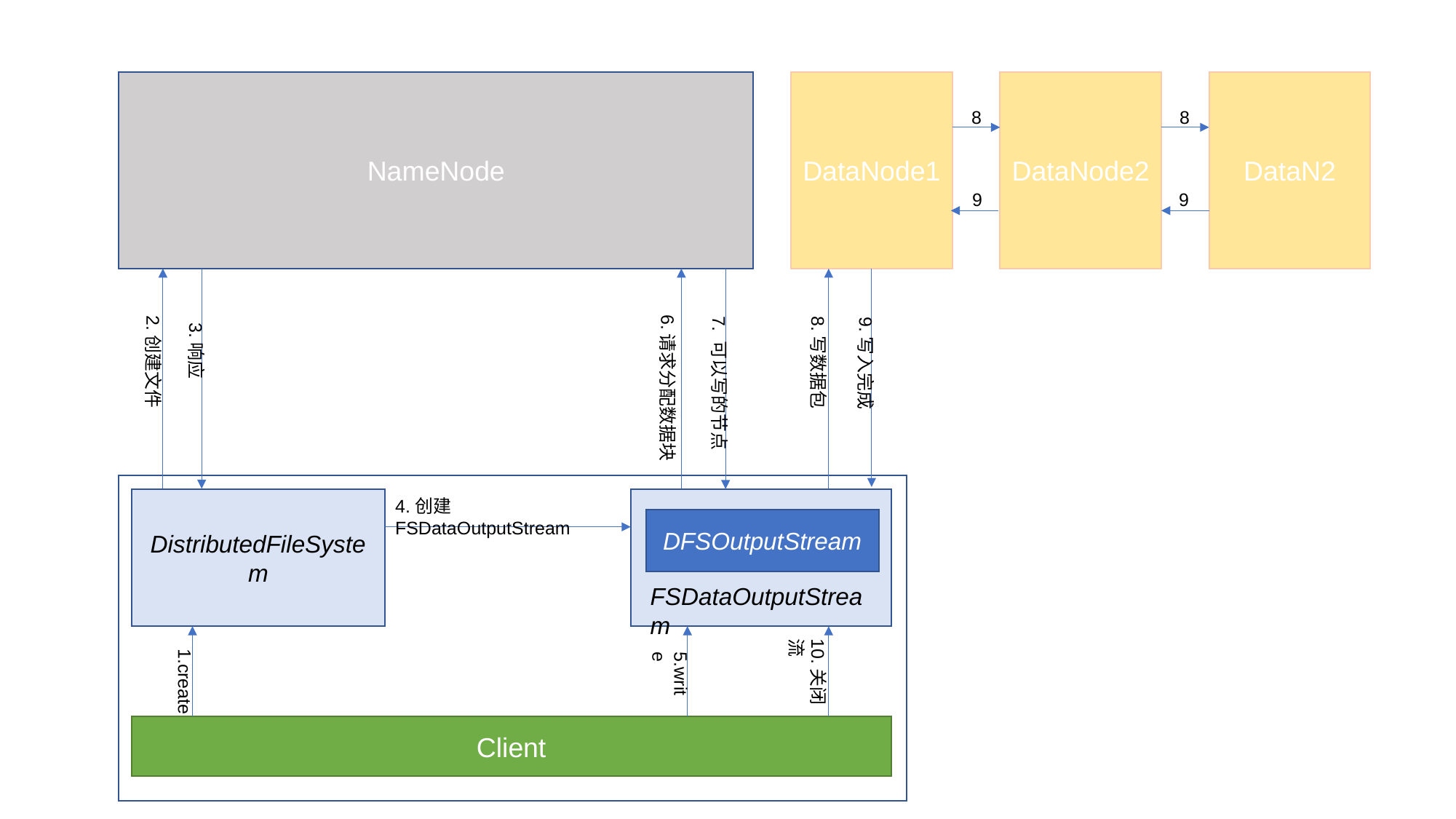

DataNode2
DataN2
NameNode
DataNode1
8
8
9
9
6.请求分配数据块
2.创建文件
8.写数据包
7. 可以写的节点
9.写入完成
3.响应

DistributedFileSystem

4.创建FSDataOutputStream
DFSOutputStream
FSDataOutputStream
10.关闭流
1.create
5.write
Client